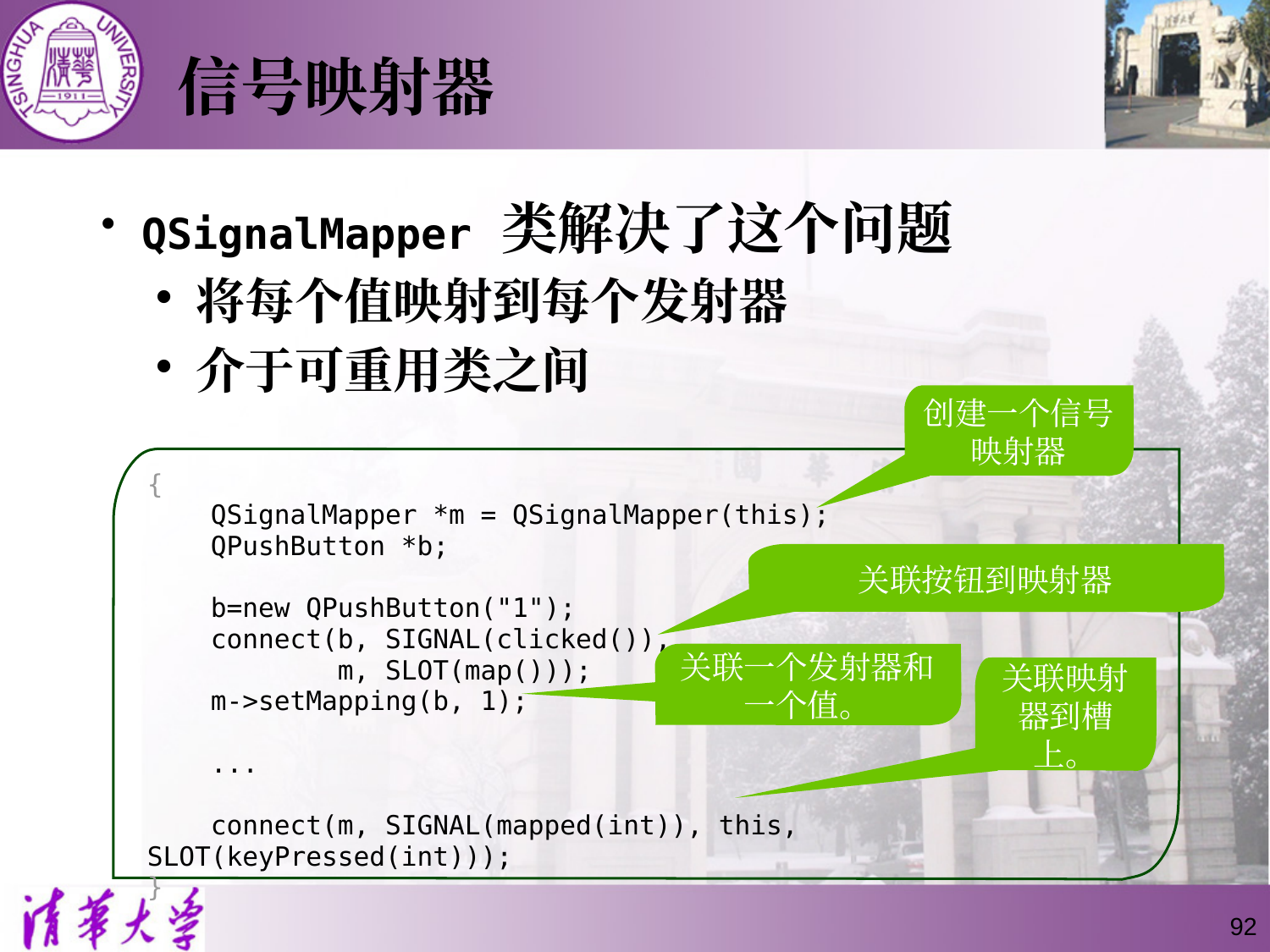

# 信号映射器
QSignalMapper 类解决了这个问题
将每个值映射到每个发射器
介于可重用类之间

创建一个信号映射器

{
    QSignalMapper *m = QSignalMapper(this);
    QPushButton *b;

    b=new QPushButton("1");
    connect(b, SIGNAL(clicked()),
            m, SLOT(map()));
    m->setMapping(b, 1);

    ...

    connect(m, SIGNAL(mapped(int)), this, SLOT(keyPressed(int)));
}

关联按钮到映射器

关联一个发射器和一个值。

关联映射器到槽上。

92